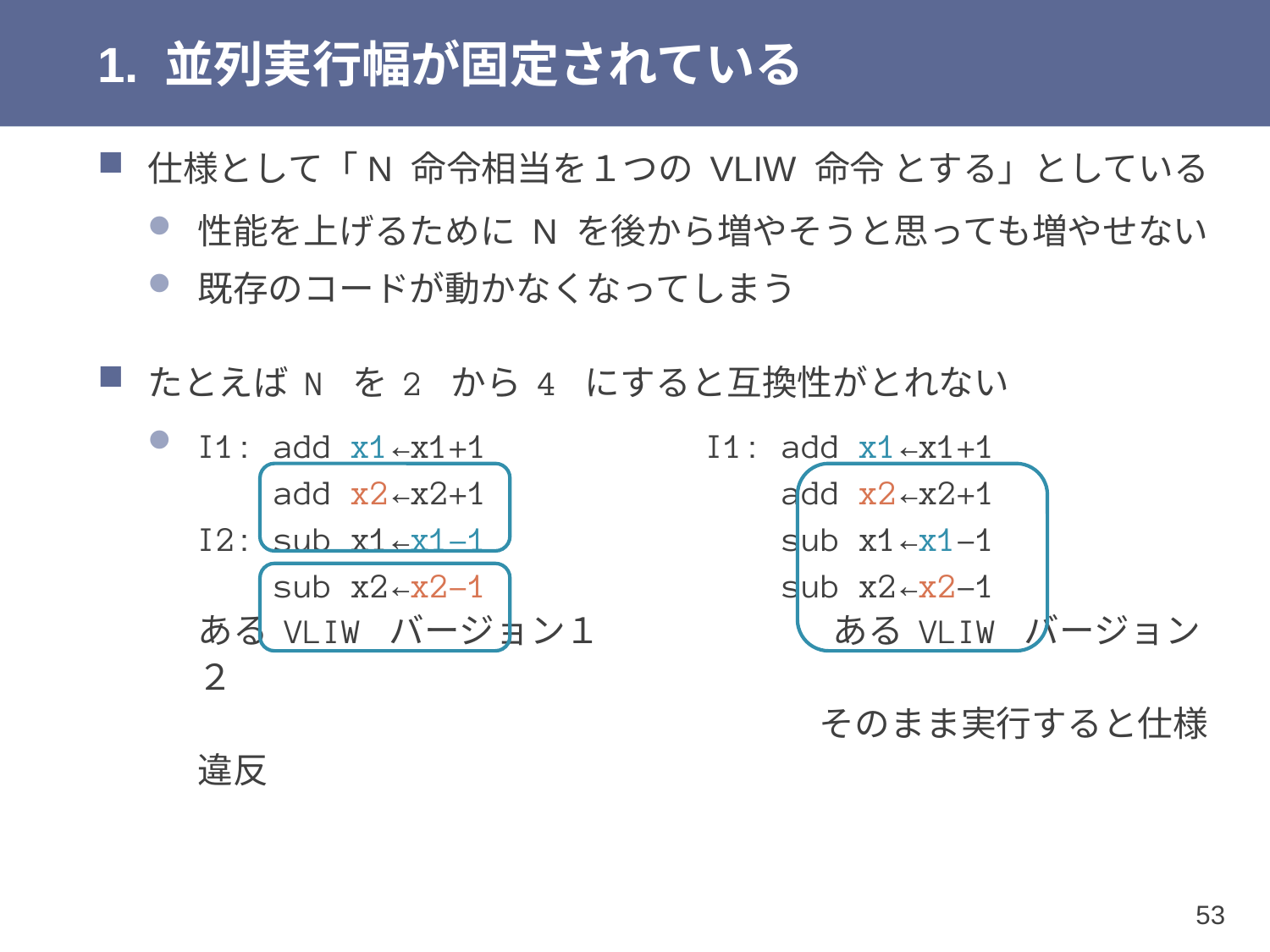

# 1. 並列実行幅が固定されている
仕様として「N 命令相当を１つの VLIW 命令 とする」としている
性能を上げるために N を後から増やそうと思っても増やせない
既存のコードが動かなくなってしまう
たとえば N を 2 から 4 にすると互換性がとれない
I1: add x1←x1+1		I1: add x1←x1+1
    add x2←x2+1		    add x2←x2+1
I2: sub x1←x1-1		    sub x1←x1-1
    sub x2←x2-1		    sub x2←x2-1
ある VLIW バージョン１		ある VLIW バージョン２
				　　　 そのまま実行すると仕様違反